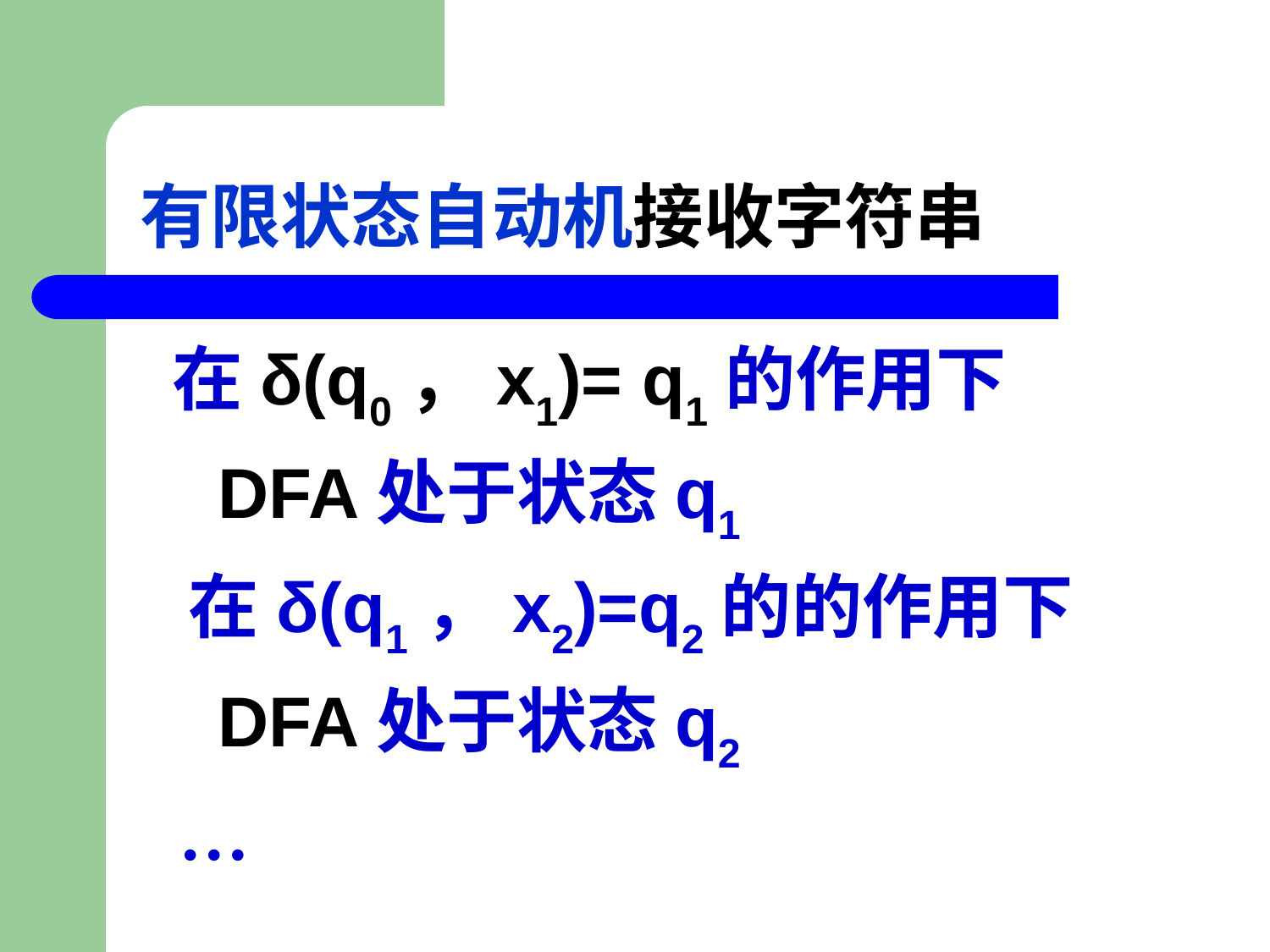

# 有限状态自动机接收字符串
 在δ(q0，x1)= q1的作用下
    DFA处于状态q1
  在δ(q1，x2)=q2的的作用下
    DFA处于状态q2
  …